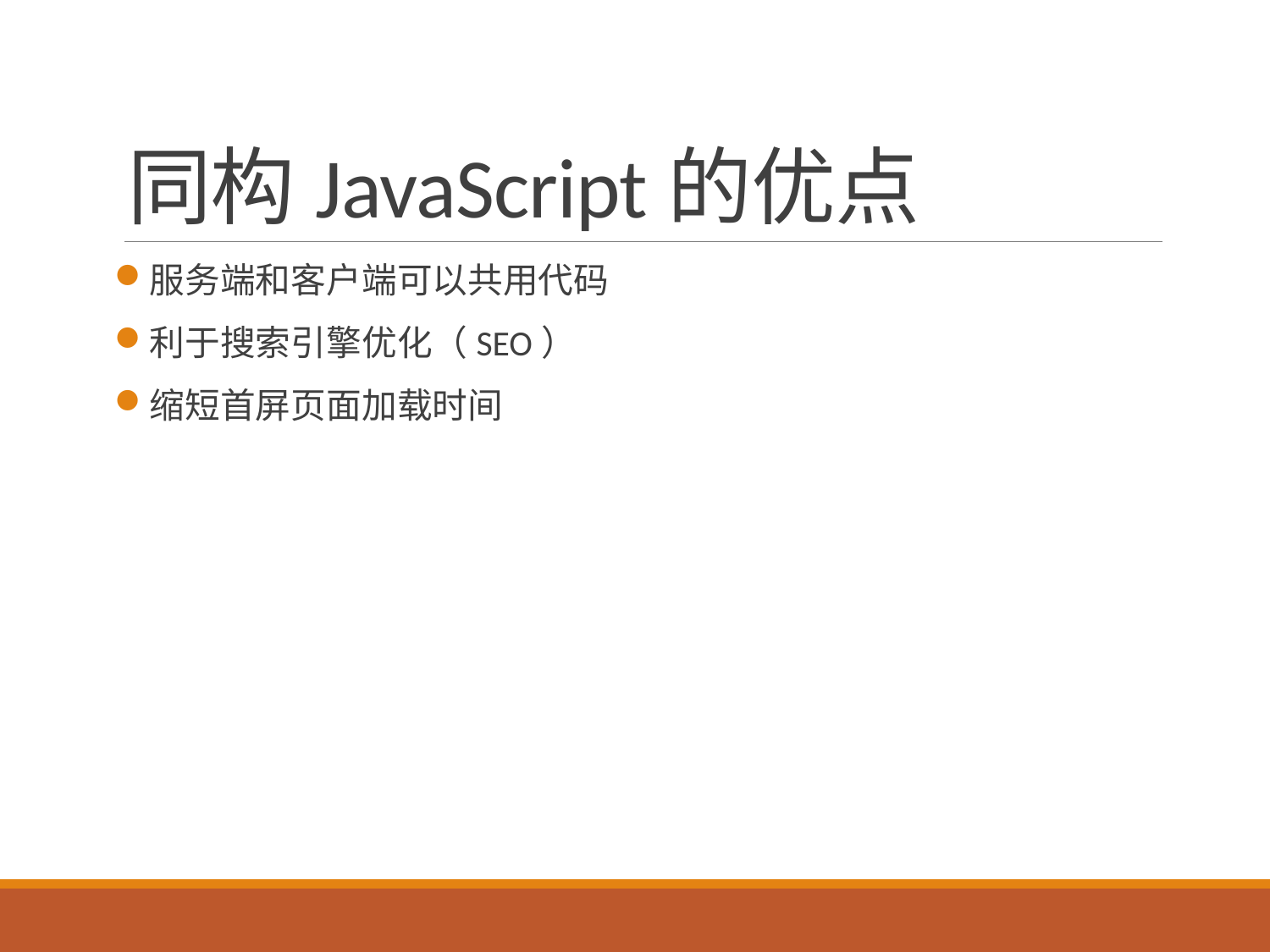

# 同构JavaScript的优点
服务端和客户端可以共用代码
利于搜索引擎优化（SEO）
缩短首屏页面加载时间